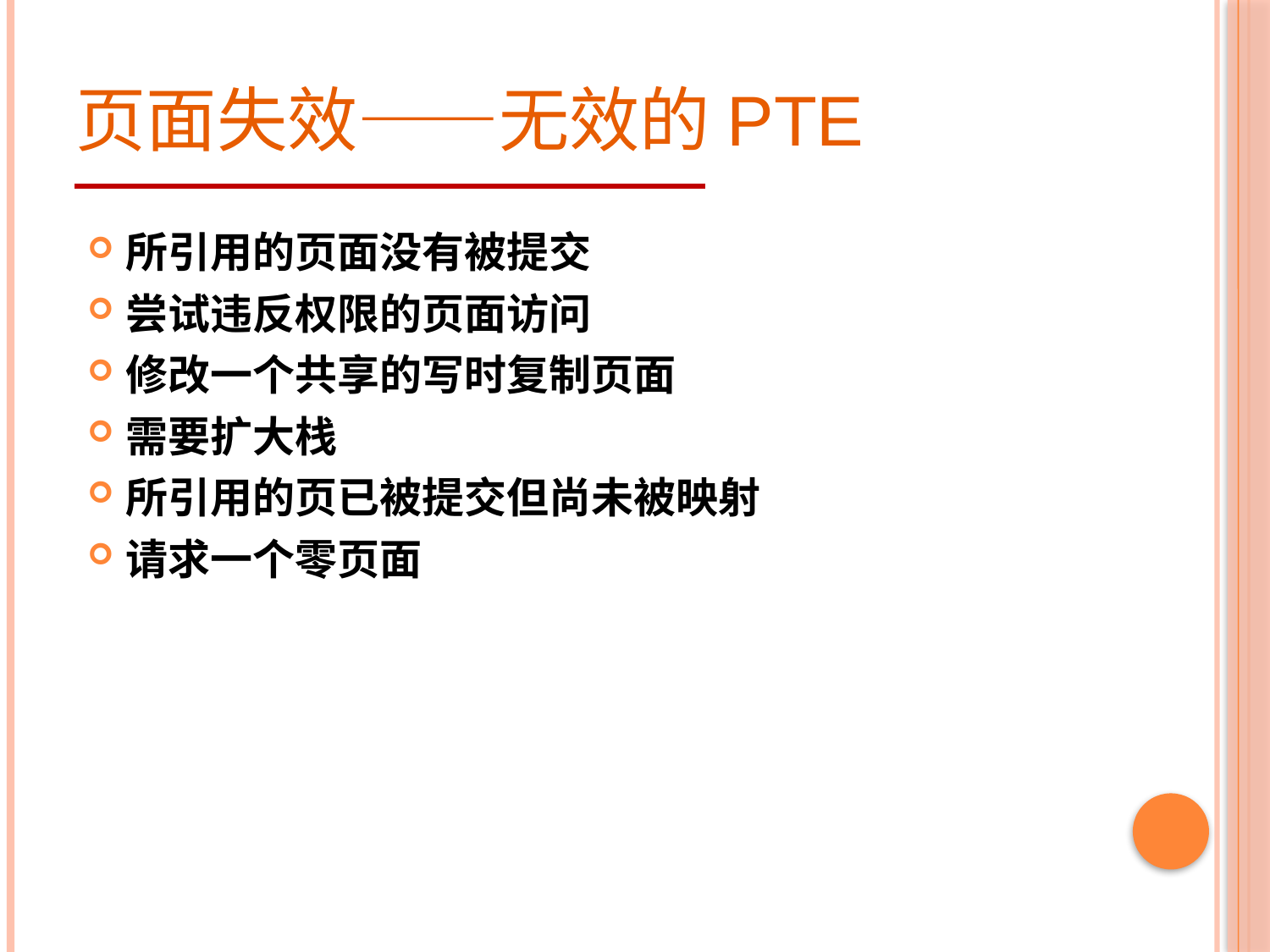

# 页面失效——无效的PTE
所引用的页面没有被提交
尝试违反权限的页面访问
修改一个共享的写时复制页面
需要扩大栈
所引用的页已被提交但尚未被映射
请求一个零页面